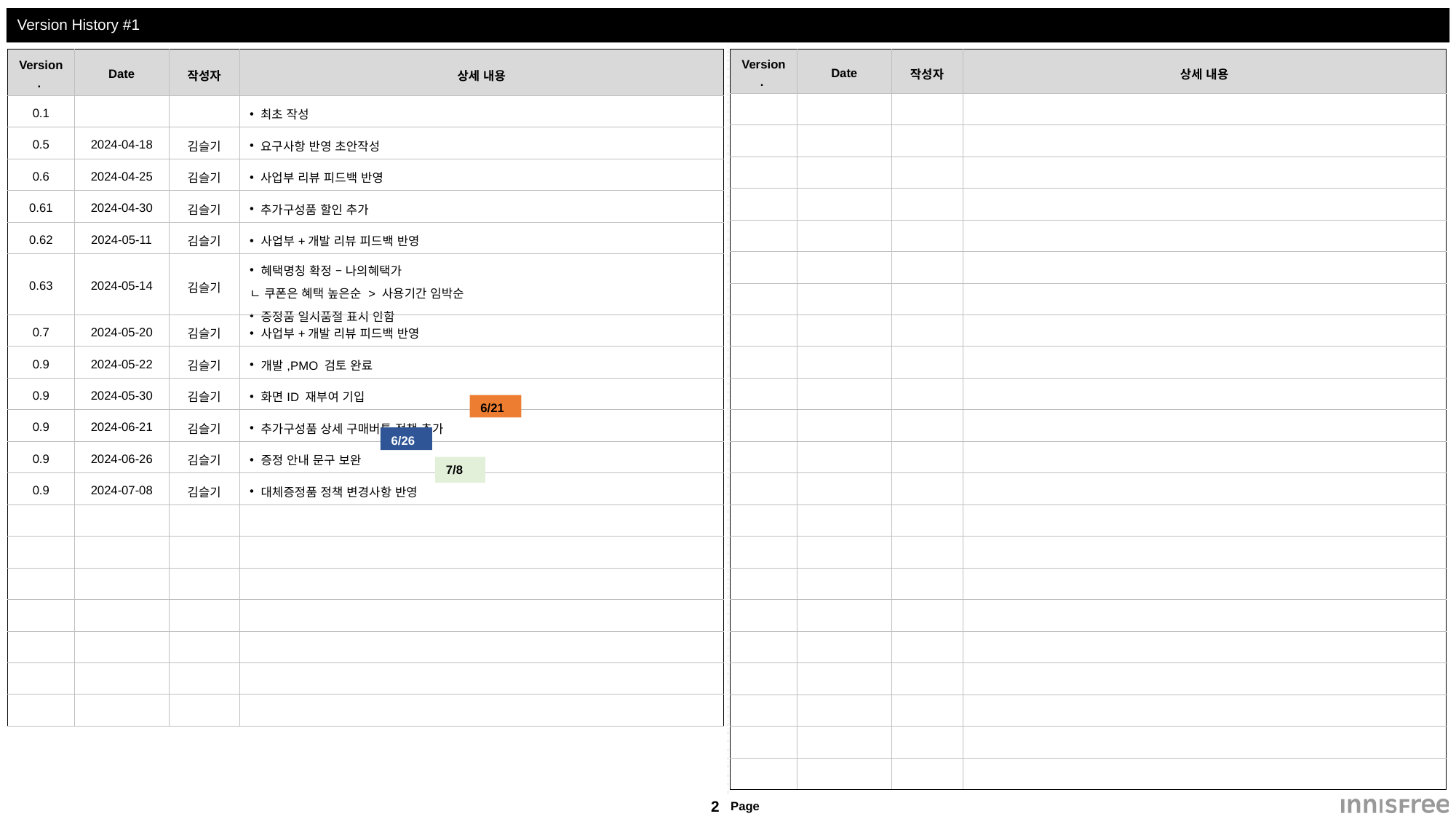

# Version History #1
| Version. | Date | 작성자 | 상세 내용 |
| --- | --- | --- | --- |
| 0.1 |  |  | 최초 작성 |
| 0.5 | 2024-04-18 | 김슬기 | 요구사항 반영 초안작성 |
| 0.6 | 2024-04-25 | 김슬기 | 사업부 리뷰 피드백 반영 |
| 0.61 | 2024-04-30 | 김슬기 | 추가구성품 할인 추가 |
| 0.62 | 2024-05-11 | 김슬기 | 사업부+개발 리뷰 피드백 반영 |
| 0.63 | 2024-05-14 | 김슬기 | 혜택명칭 확정 – 나의혜택가 ㄴ 쿠폰은 혜택 높은순 > 사용기간 임박순 증정품 일시품절 표시 안함 |
| 0.7 | 2024-05-20 | 김슬기 | 사업부+개발 리뷰 피드백 반영 |
| 0.9 | 2024-05-22 | 김슬기 | 개발,PMO 검토 완료 |
| 0.9 | 2024-05-30 | 김슬기 | 화면ID 재부여 기입 |
| 0.9 | 2024-06-21 | 김슬기 | 추가구성품 상세 구매버튼 정책 추가 |
| 0.9 | 2024-06-26 | 김슬기 | 증정 안내 문구 보완 |
| 0.9 | 2024-07-08 | 김슬기 | 대체증정품 정책 변경사항 반영 |
|  |  |  |  |
|  |  |  |  |
|  |  |  |  |
|  |  |  |  |
|  |  |  |  |
|  |  |  |  |
|  |  |  |  |
| Version. | Date | 작성자 | 상세 내용 |
| --- | --- | --- | --- |
|  |  |  |  |
|  |  |  |  |
|  |  |  |  |
|  |  |  |  |
|  |  |  |  |
|  |  |  |  |
|  |  |  |  |
|  |  |  |  |
|  |  |  |  |
|  |  |  |  |
|  |  |  |  |
|  |  |  |  |
|  |  |  |  |
|  |  |  |  |
|  |  |  |  |
|  |  |  |  |
|  |  |  |  |
|  |  |  |  |
|  |  |  |  |
|  |  |  |  |
|  |  |  |  |
|  |  |  |  |
6/21
6/26
7/8